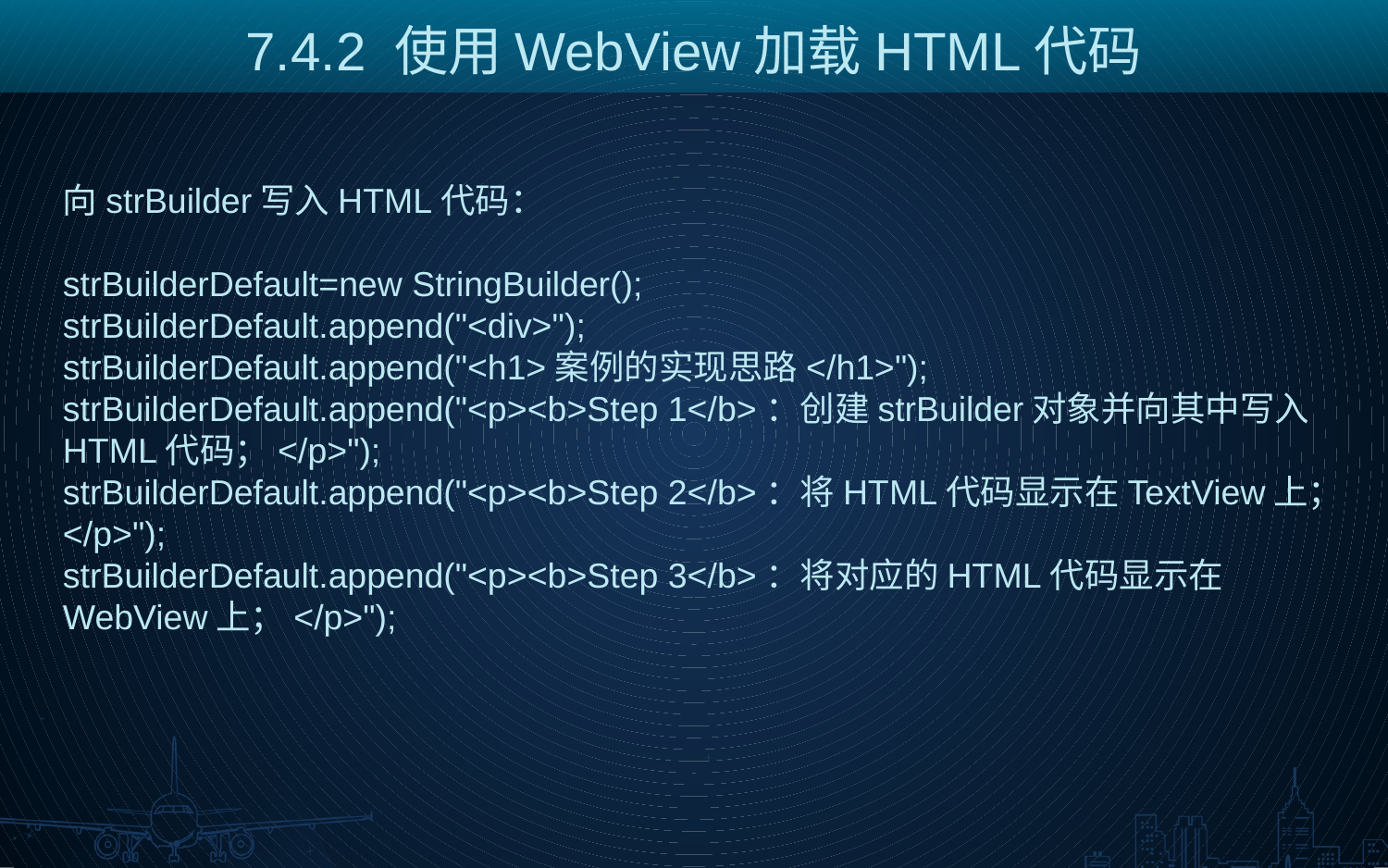

7.4.2 使用WebView加载HTML代码
向strBuilder写入HTML代码：

strBuilderDefault=new StringBuilder();
strBuilderDefault.append("<div>");
strBuilderDefault.append("<h1>案例的实现思路</h1>");
strBuilderDefault.append("<p><b>Step 1</b>：创建strBuilder对象并向其中写入HTML代码；</p>");
strBuilderDefault.append("<p><b>Step 2</b>：将HTML代码显示在TextView上；</p>");
strBuilderDefault.append("<p><b>Step 3</b>：将对应的HTML代码显示在WebView上；</p>");